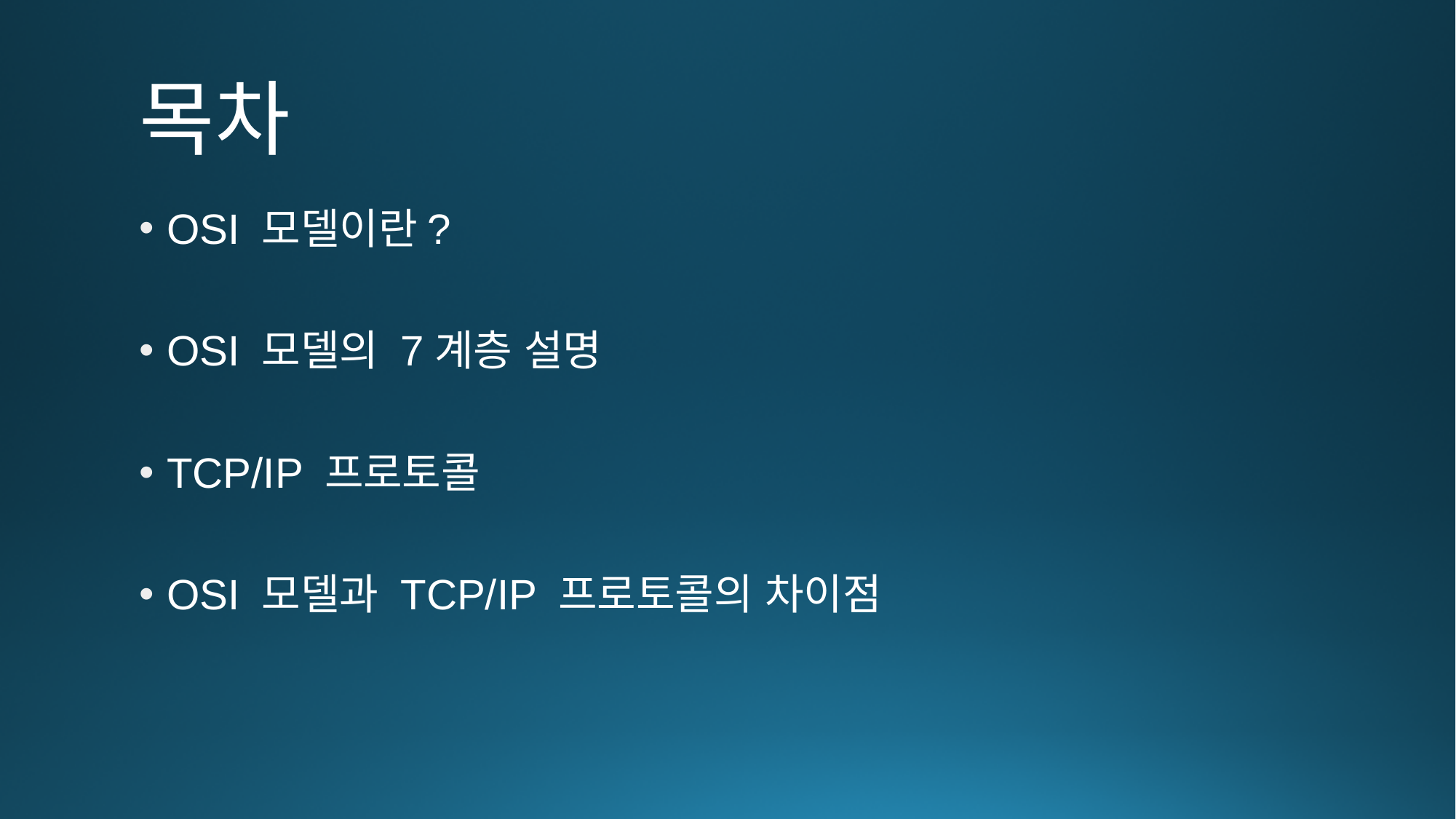

# 목차
OSI 모델이란?

OSI 모델의 7계층 설명

TCP/IP 프로토콜

OSI 모델과 TCP/IP 프로토콜의 차이점